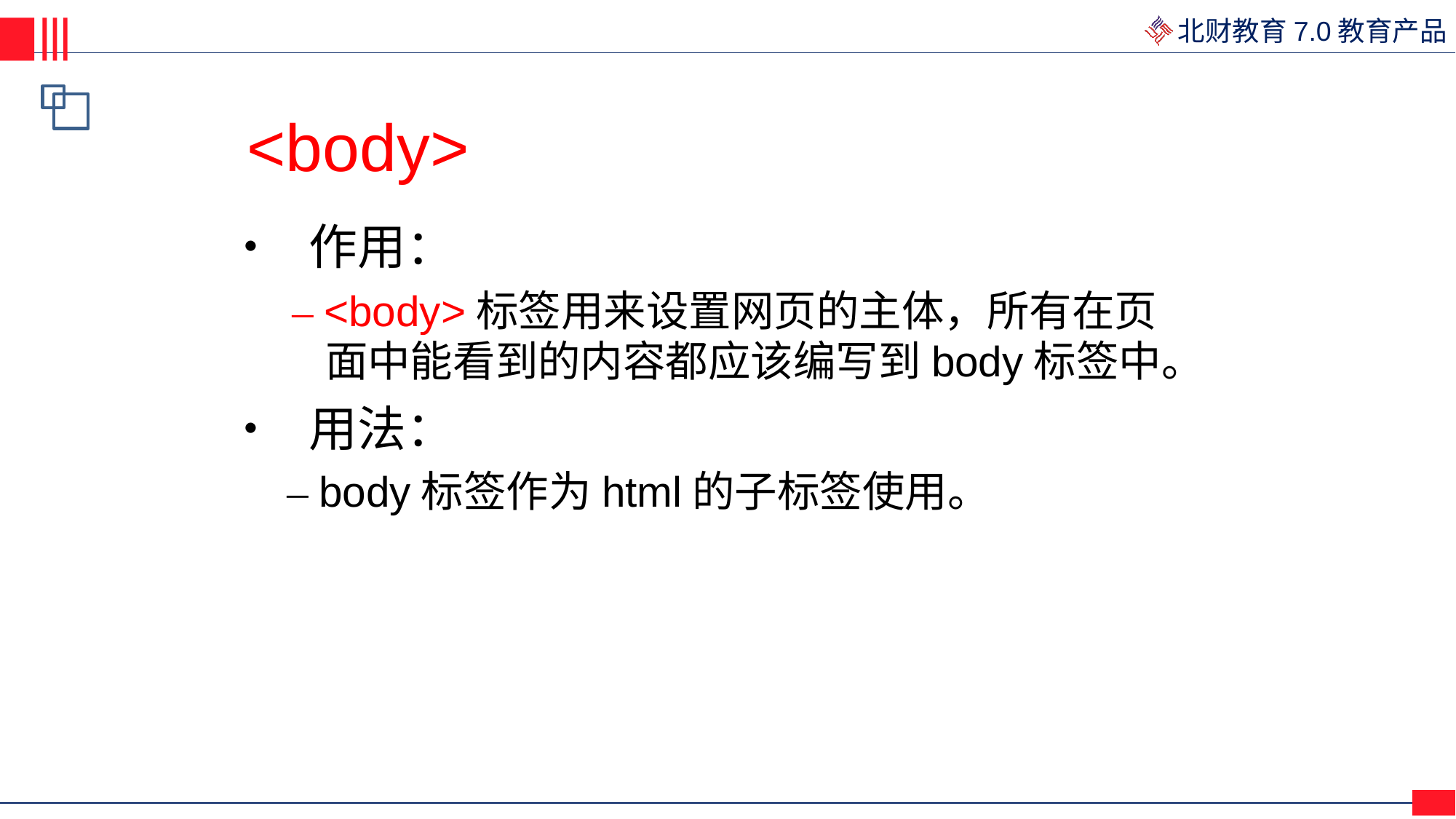

<body>
•  作用：
– <body>标签用来设置网页的主体，所有在页
	面中能看到的内容都应该编写到body标签中。
•  用法：
– body标签作为html的子标签使用。